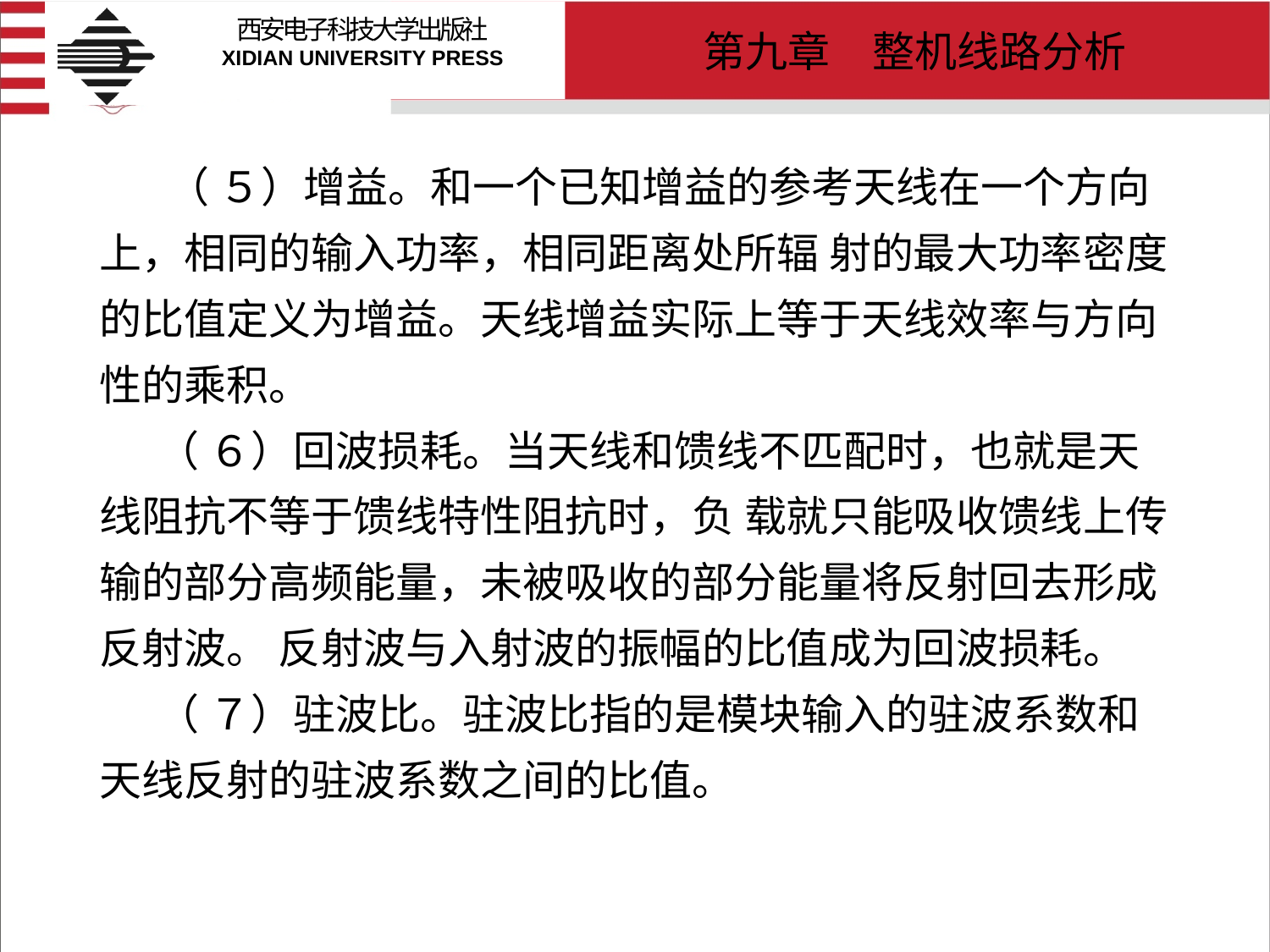

# （ ５）增益。和一个已知增益的参考天线在一个方向上，相同的输入功率，相同距离处所辐 射的最大功率密度的比值定义为增益。天线增益实际上等于天线效率与方向性的乘积。 （ ６）回波损耗。当天线和馈线不匹配时，也就是天线阻抗不等于馈线特性阻抗时，负 载就只能吸收馈线上传输的部分高频能量，未被吸收的部分能量将反射回去形成反射波。 反射波与入射波的振幅的比值成为回波损耗。 （ ７）驻波比。驻波比指的是模块输入的驻波系数和天线反射的驻波系数之间的比值。